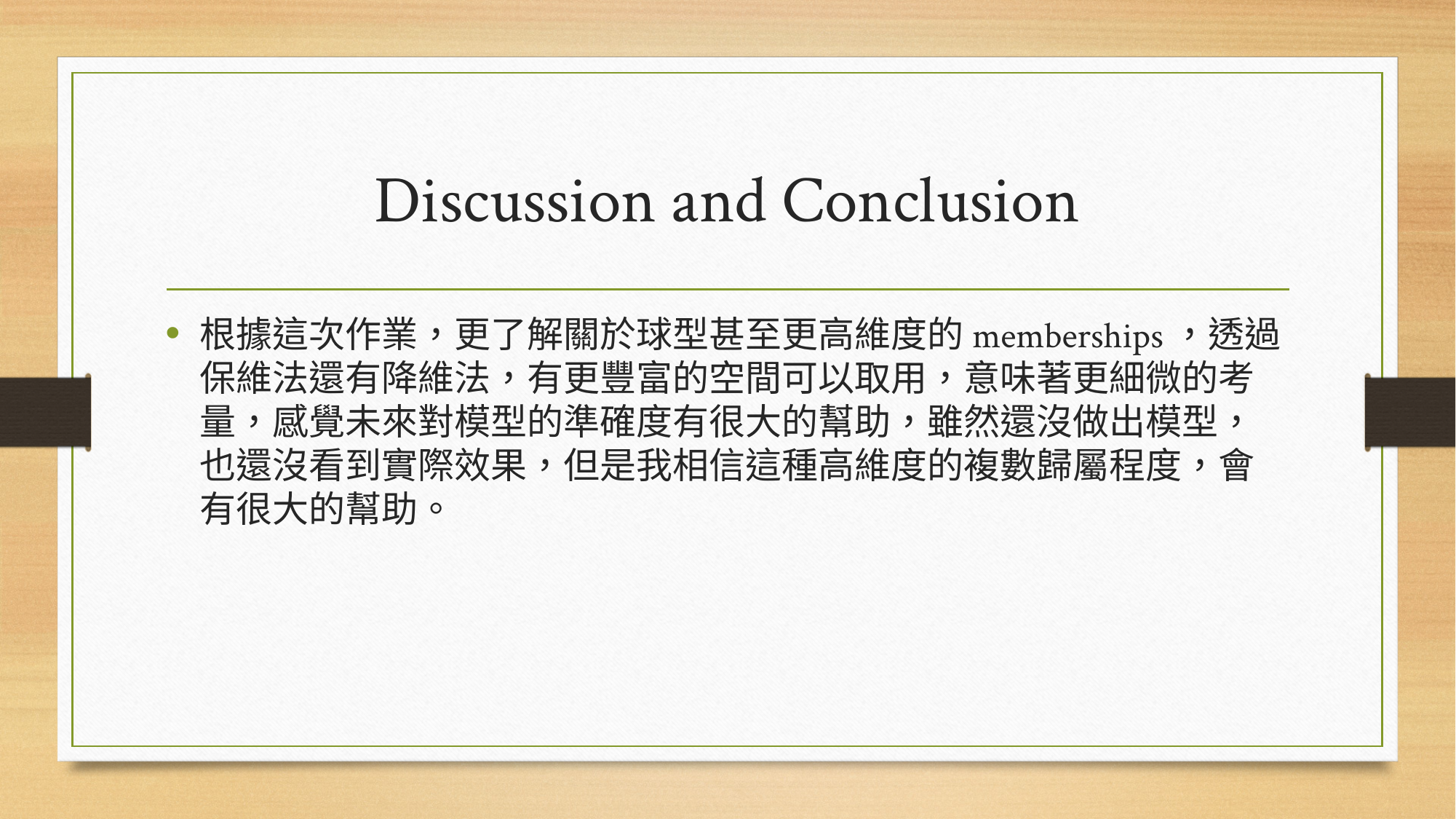

# Discussion and Conclusion
根據這次作業，更了解關於球型甚至更高維度的memberships，透過保維法還有降維法，有更豐富的空間可以取用，意味著更細微的考量，感覺未來對模型的準確度有很大的幫助，雖然還沒做出模型，也還沒看到實際效果，但是我相信這種高維度的複數歸屬程度，會有很大的幫助。